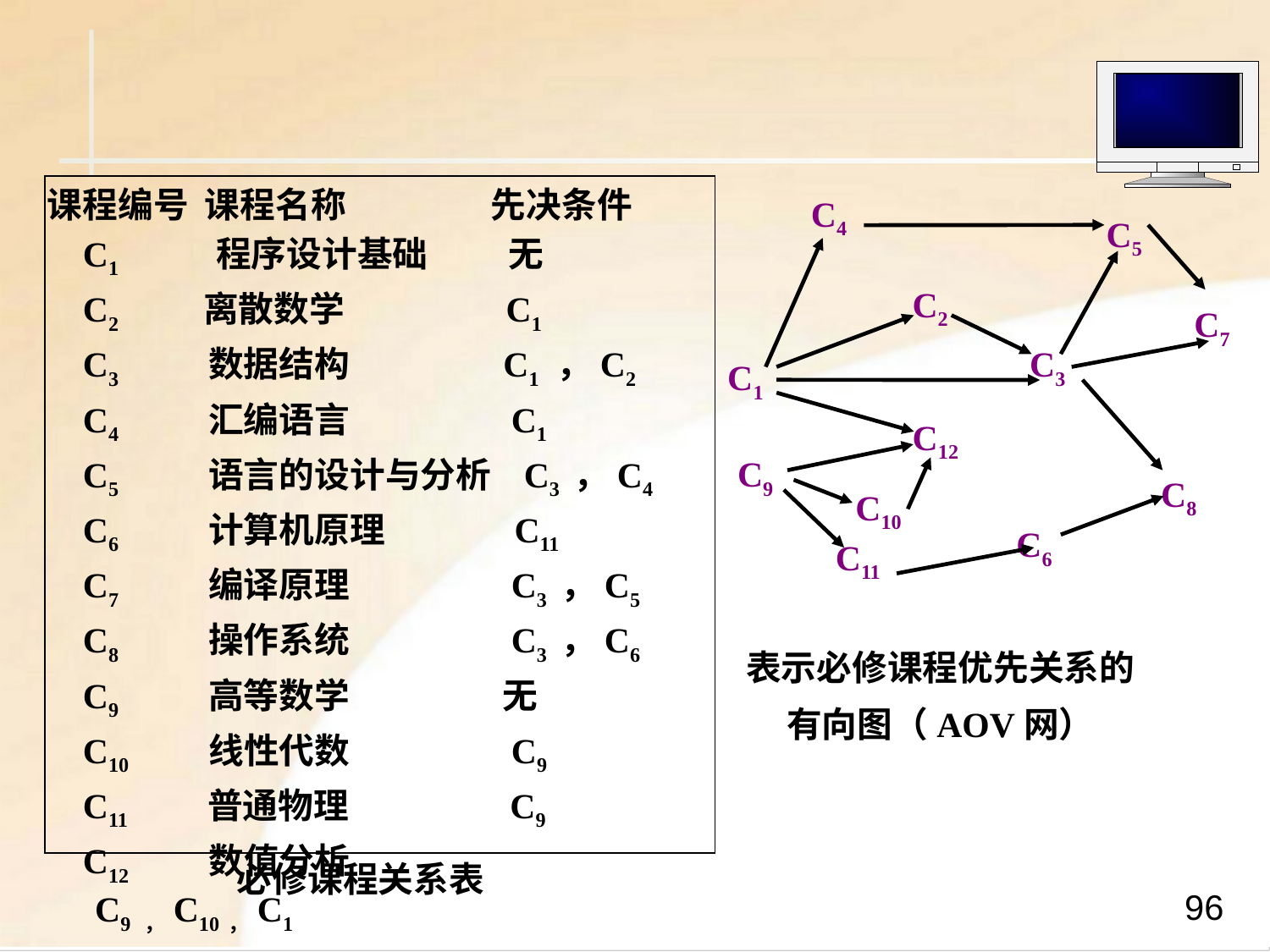

课程编号  课程名称                  先决条件
    C1          程序设计基础          无
    C2               离散数学                   C1
    C3                数据结构                  C1 ，C2
    C4                汇编语言                   C1
    C5                语言的设计与分析   C3 ，C4
    C6                计算机原理               C11
    C7                编译原理                   C3 ，C5
    C8                操作系统                   C3 ，C6
    C9                高等数学                   无
    C10              线性代数                   C9
    C11              普通物理                   C9
    C12              数值分析                   C9 ，C10，C1

必修课程关系表
C4
C5

C2
C7

C3

C1

C12

C9

C8

C10

C6
C11

表示必修课程优先关系的
有向图（AOV网）